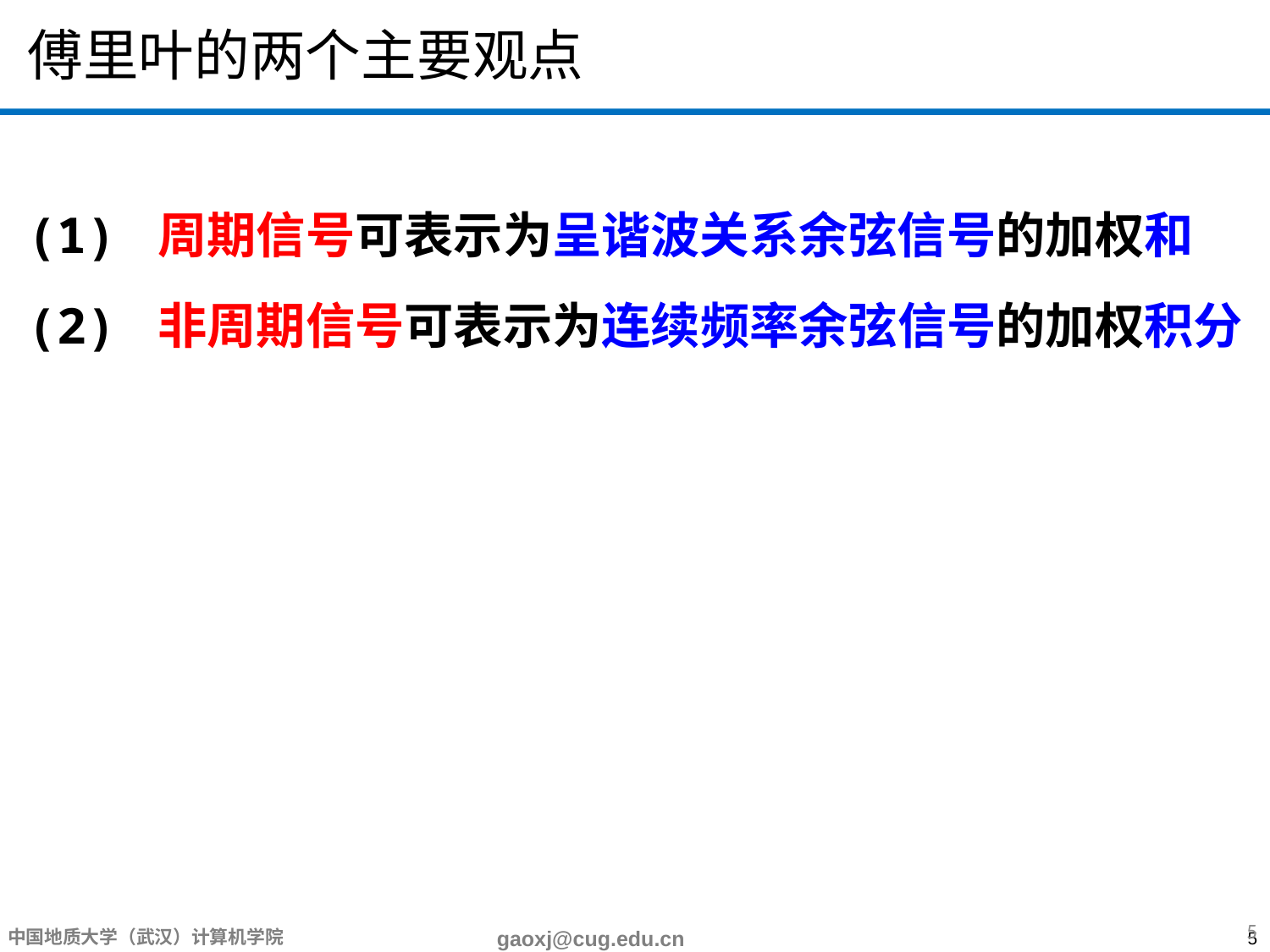

# 傅里叶的两个主要观点
(1) 周期信号可表示为呈谐波关系余弦信号的加权和
(2) 非周期信号可表示为连续频率余弦信号的加权积分
5